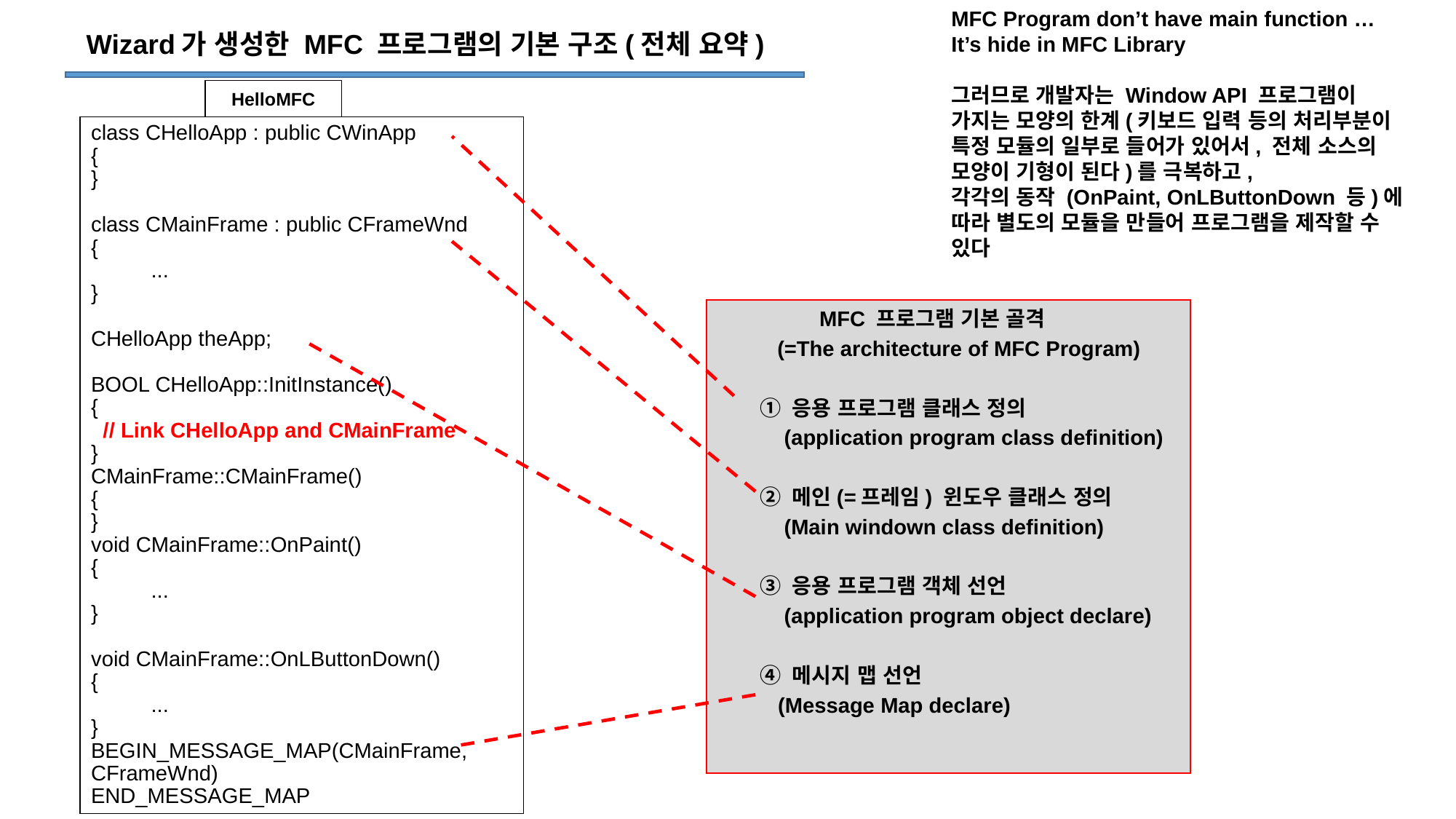

MFC Program don’t have main function …
It’s hide in MFC Library

그러므로 개발자는 Window API 프로그램이
가지는 모양의 한계(키보드 입력 등의 처리부분이
특정 모듈의 일부로 들어가 있어서, 전체 소스의
모양이 기형이 된다)를 극복하고,
각각의 동작 (OnPaint, OnLButtonDown 등)에
따라 별도의 모듈을 만들어 프로그램을 제작할 수
있다

Wizard가 생성한 MFC 프로그램의 기본 구조(전체 요약)

HelloMFC
class CHelloApp : public CWinApp
{
}

class CMainFrame : public CFrameWnd
{
          ...
}

CHelloApp theApp;

BOOL CHelloApp::InitInstance()
{
  // Link CHelloApp and CMainFrame
}
CMainFrame::CMainFrame()
{
}
void CMainFrame::OnPaint()
{
          ...
}

void CMainFrame::OnLButtonDown()
{
          ...
}
BEGIN_MESSAGE_MAP(CMainFrame, CFrameWnd)
END_MESSAGE_MAP
                 MFC 프로그램 기본 골격
          (=The architecture of MFC Program)

① 응용 프로그램 클래스 정의
    (application program class definition)

② 메인(=프레임) 윈도우 클래스 정의
    (Main windown class definition)

③ 응용 프로그램 객체 선언
    (application program object declare)

④ 메시지 맵 선언
   (Message Map declare)